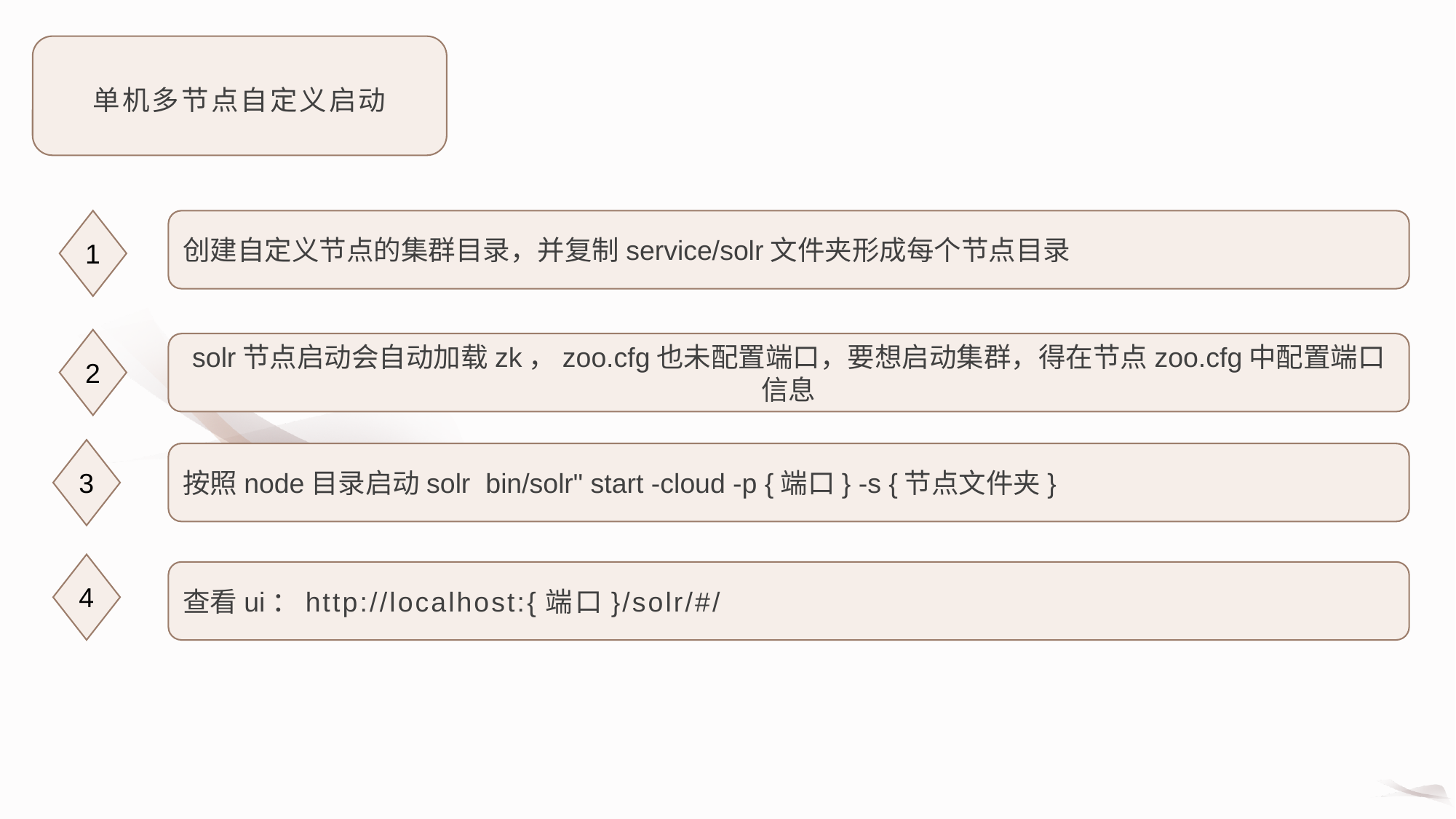

单机多节点自定义启动

创建自定义节点的集群目录，并复制service/solr文件夹形成每个节点目录
1

solr节点启动会自动加载zk，zoo.cfg也未配置端口，要想启动集群，得在节点zoo.cfg中配置端口信息
2

按照node目录启动solr  bin/solr" start -cloud -p {端口} -s {节点文件夹}
3

查看ui：http://localhost:{端口}/solr/#/
4